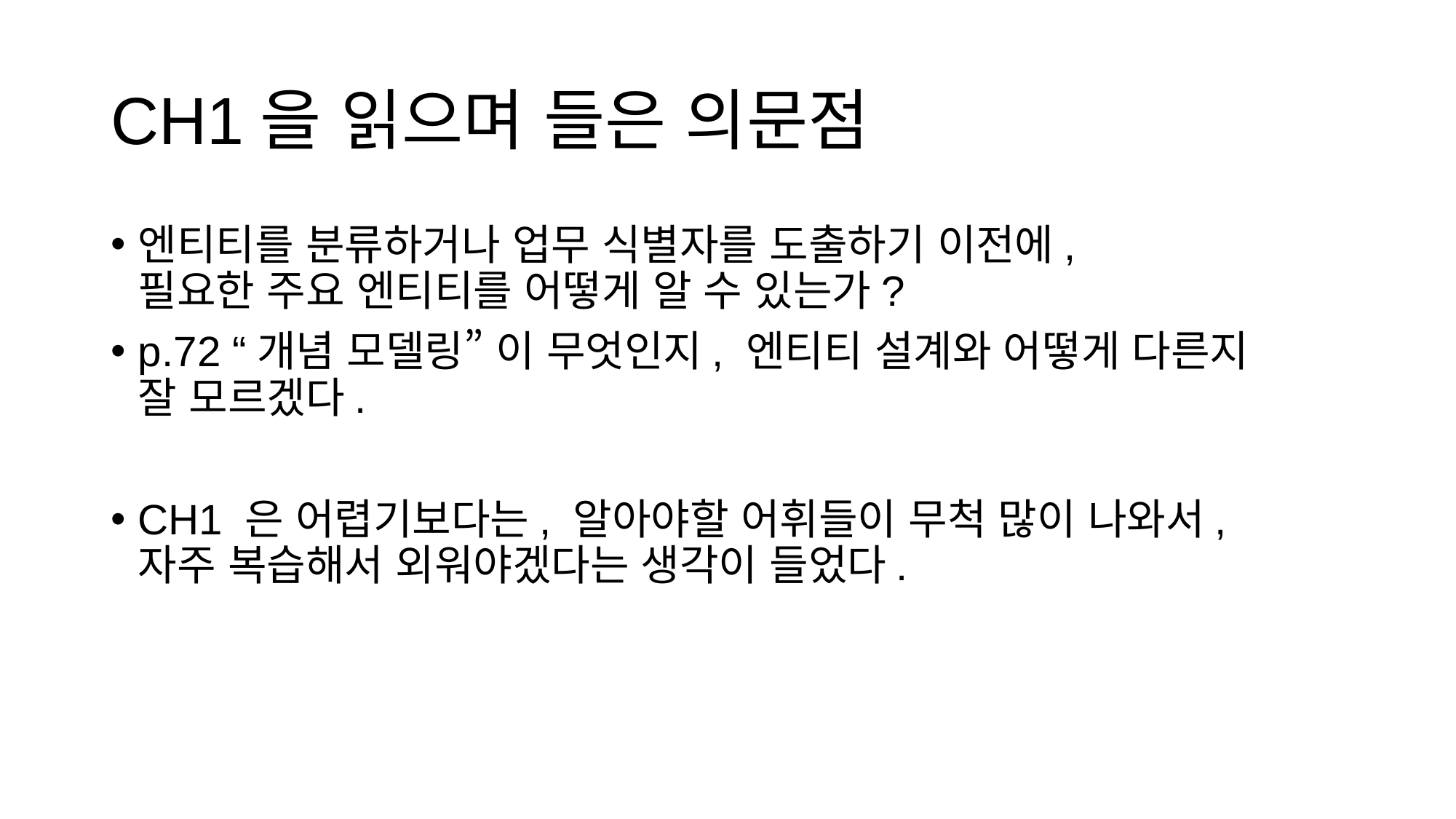

# CH1을 읽으며 들은 의문점
엔티티를 분류하거나 업무 식별자를 도출하기 이전에,
필요한 주요 엔티티를 어떻게 알 수 있는가?
p.72 “개념 모델링” 이 무엇인지, 엔티티 설계와 어떻게 다른지
잘 모르겠다.

CH1 은 어렵기보다는, 알아야할 어휘들이 무척 많이 나와서,
자주 복습해서 외워야겠다는 생각이 들었다.